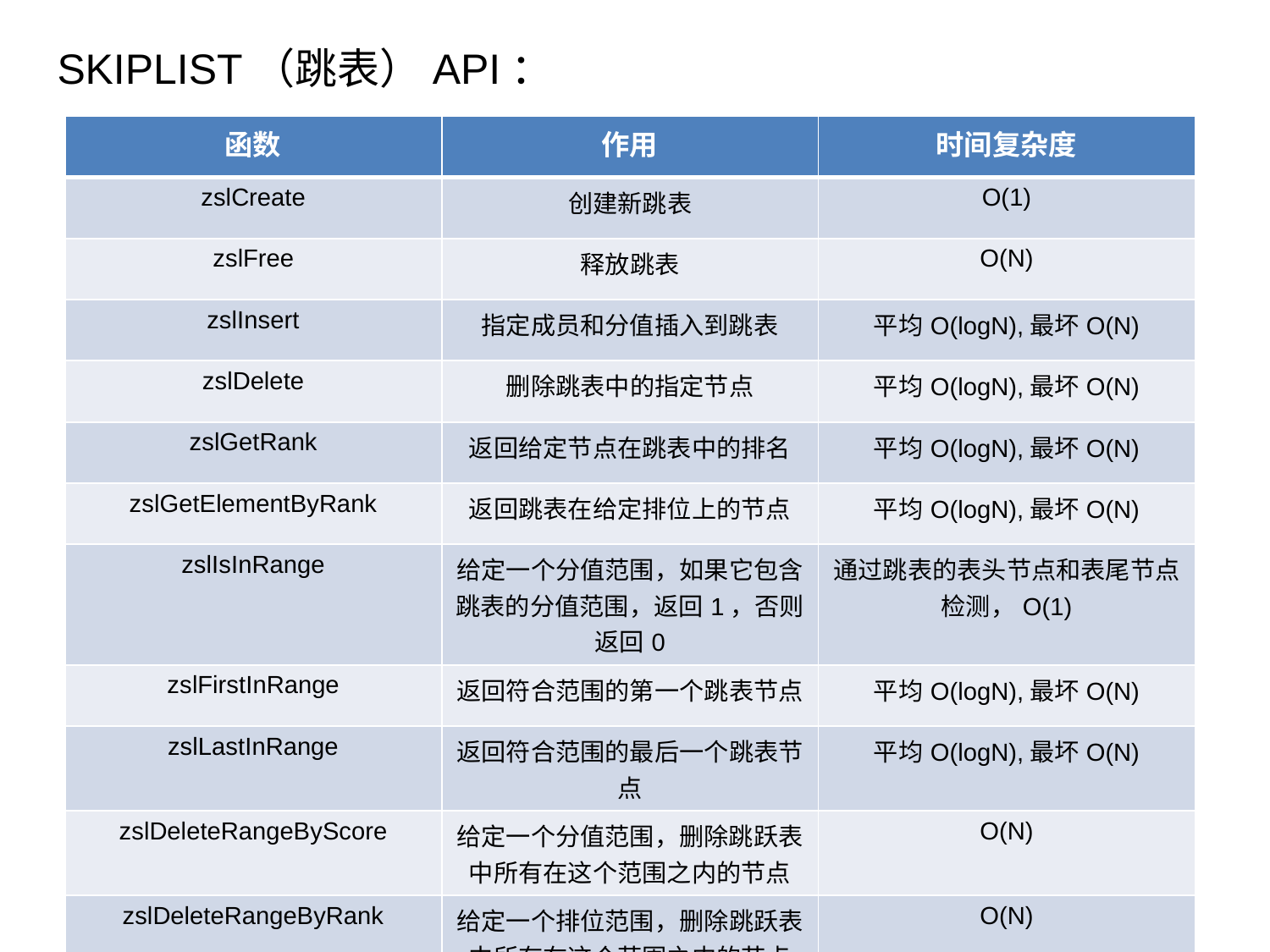

SKIPLIST（跳表）API：
| 函数 | 作用 | 时间复杂度 |
| --- | --- | --- |
| zslCreate | 创建新跳表 | O(1) |
| zslFree | 释放跳表 | O(N) |
| zslInsert | 指定成员和分值插入到跳表 | 平均O(logN),最坏O(N) |
| zslDelete | 删除跳表中的指定节点 | 平均O(logN),最坏O(N) |
| zslGetRank | 返回给定节点在跳表中的排名 | 平均O(logN),最坏O(N) |
| zslGetElementByRank | 返回跳表在给定排位上的节点 | 平均O(logN),最坏O(N) |
| zslIsInRange | 给定一个分值范围，如果它包含跳表的分值范围，返回1，否则返回0 | 通过跳表的表头节点和表尾节点检测，O(1) |
| zslFirstInRange | 返回符合范围的第一个跳表节点 | 平均O(logN),最坏O(N) |
| zslLastInRange | 返回符合范围的最后一个跳表节点 | 平均O(logN),最坏O(N) |
| zslDeleteRangeByScore | 给定一个分值范围，删除跳跃表中所有在这个范围之内的节点 | O(N) |
| zslDeleteRangeByRank | 给定一个排位范围，删除跳跃表中所有在这个范围之内的节点 | O(N) |